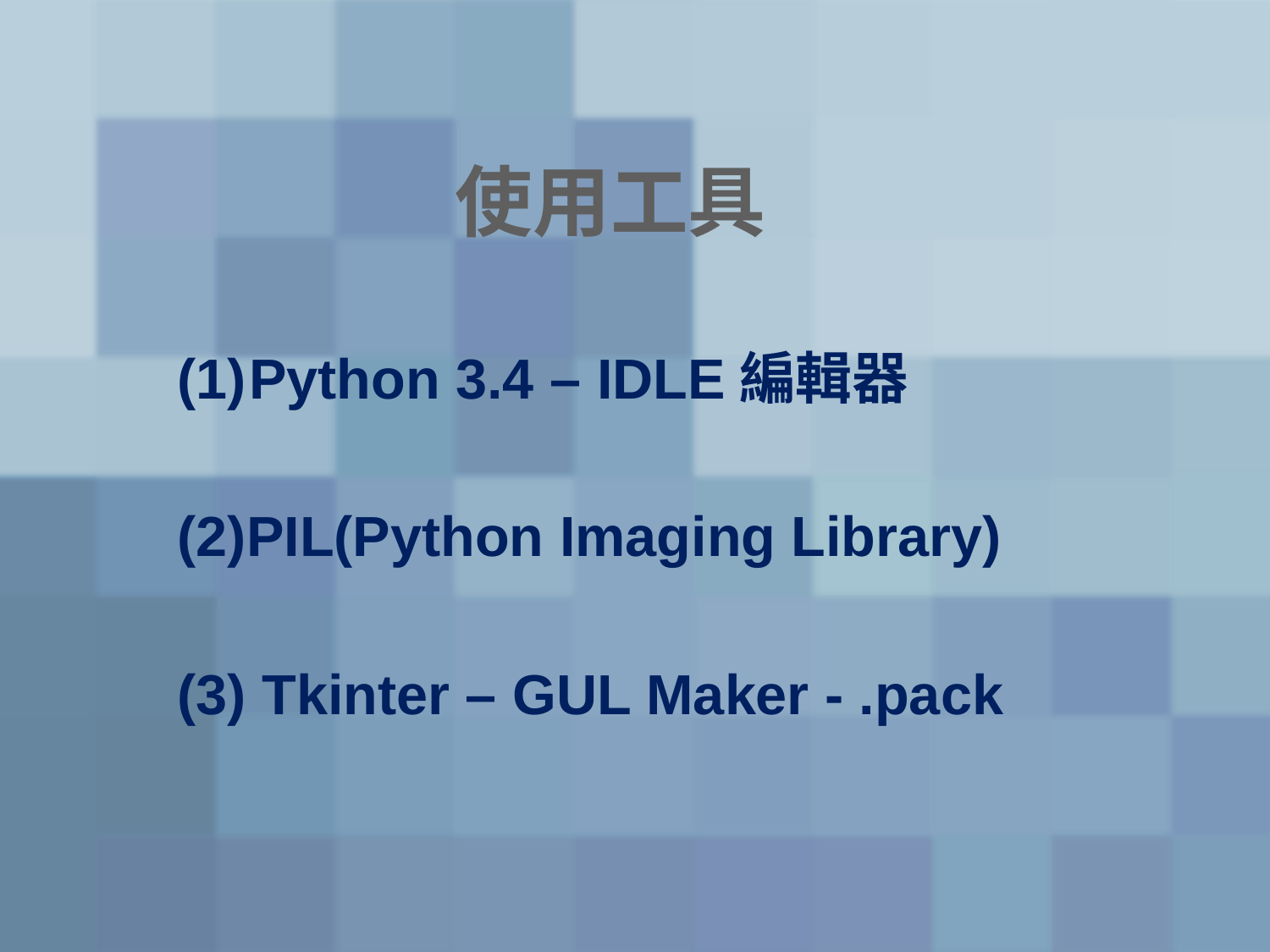

# 使用工具
Python 3.4 – IDLE編輯器

(2)PIL(Python Imaging Library)

(3) Tkinter – GUL Maker - .pack